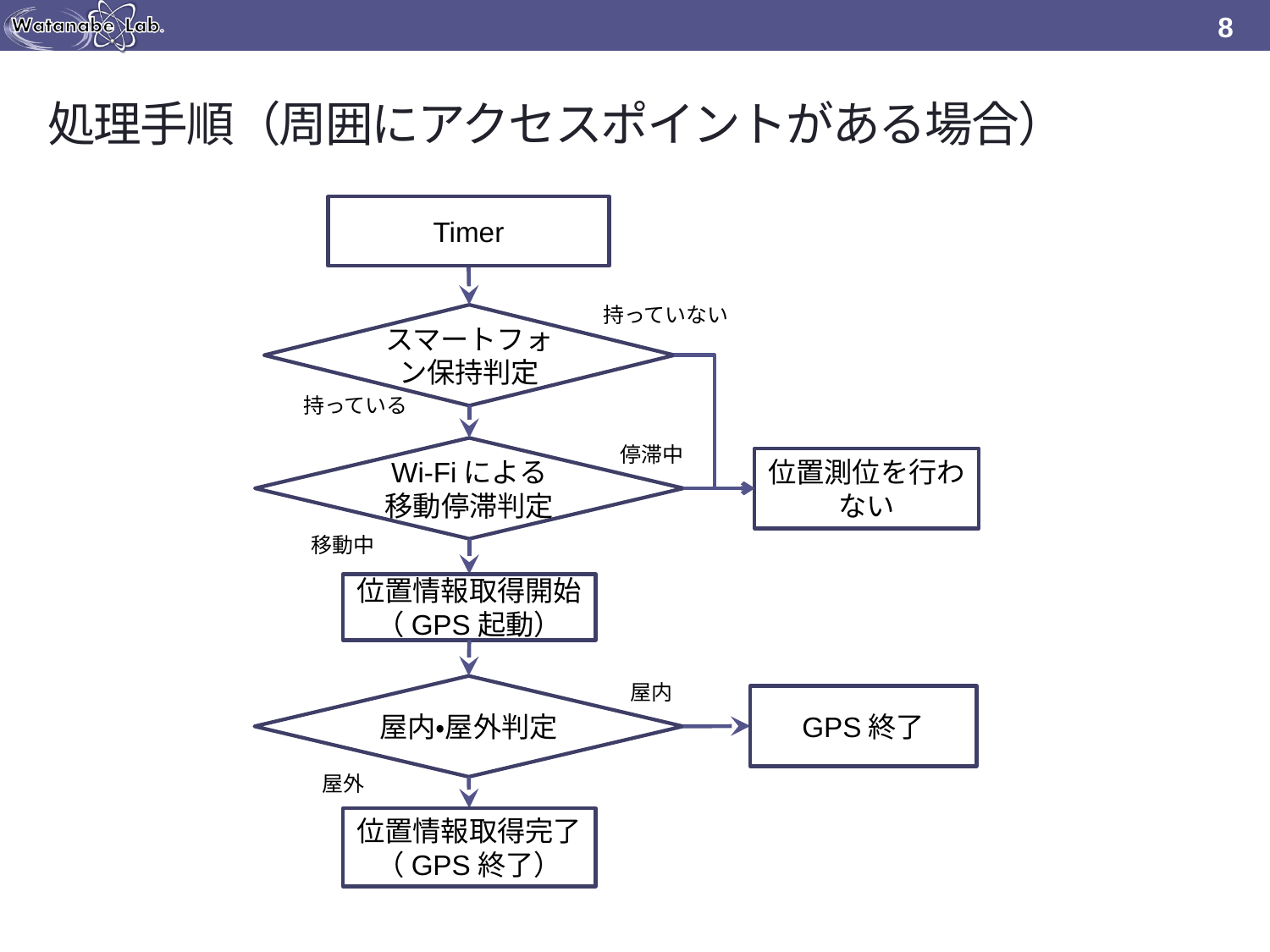

8
# 処理手順（周囲にアクセスポイントがある場合）
Timer
持っていない
スマートフォン保持判定
持っている
停滞中
Wi-Fiによる
移動停滞判定
位置測位を行わない
移動中
位置情報取得開始
（GPS起動）
屋内
屋内・屋外判定
GPS終了
屋外
位置情報取得完了
（GPS終了）